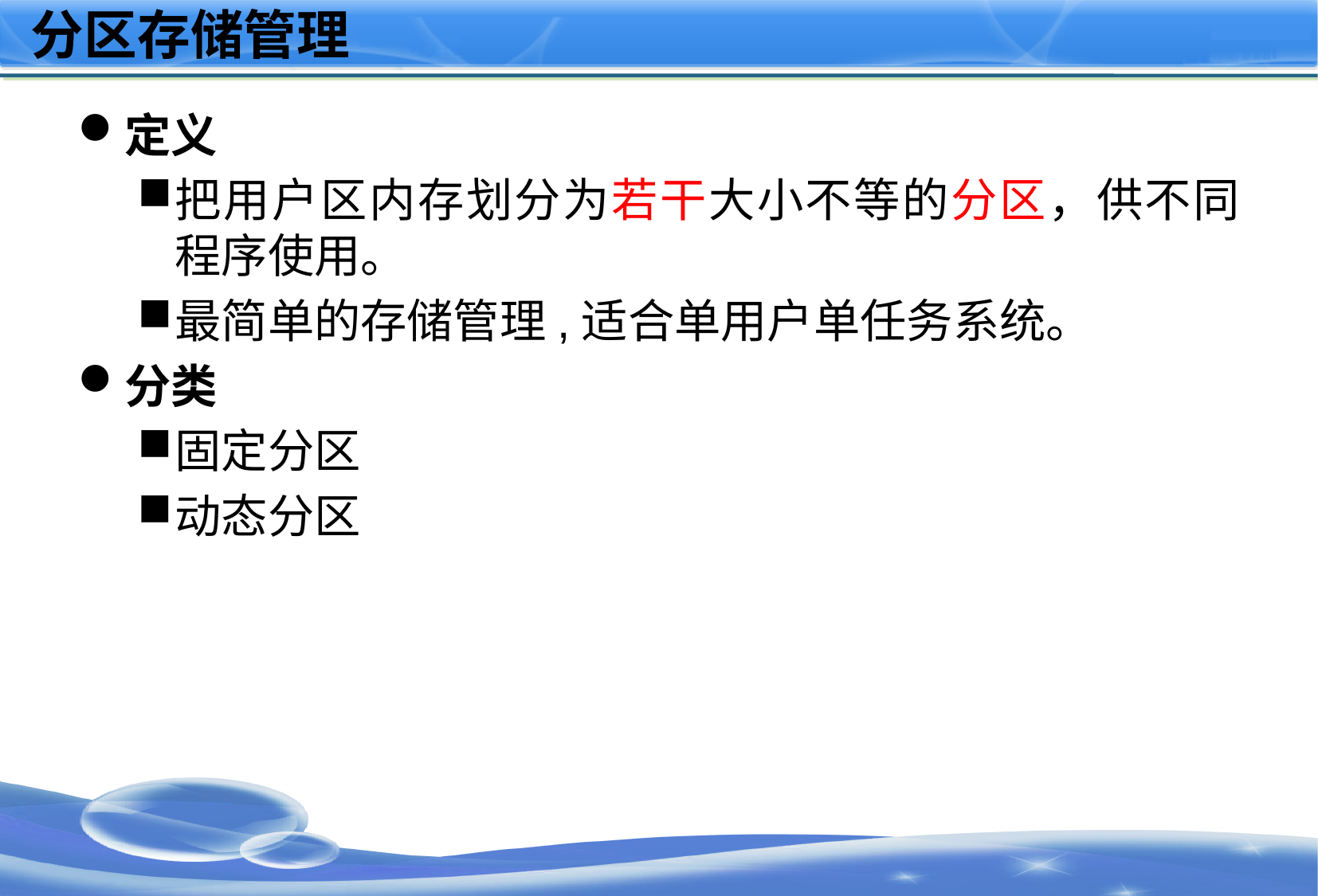

# 分区存储管理
定义
把用户区内存划分为若干大小不等的分区，供不同程序使用。
最简单的存储管理,适合单用户单任务系统。
分类
固定分区
动态分区